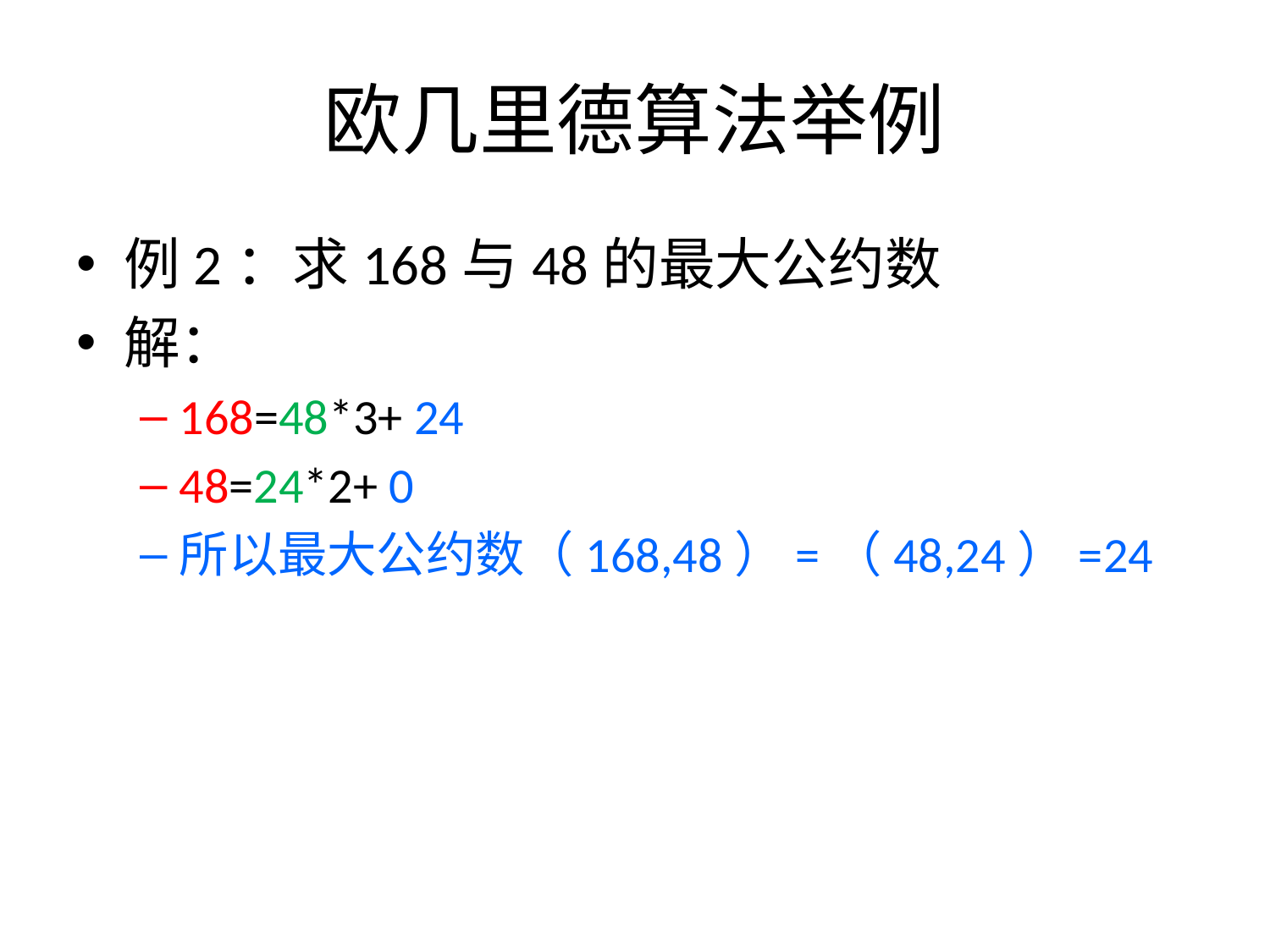

# 欧几里德算法举例
例2：求168与48的最大公约数
解：
168=48*3+ 24
48=24*2+ 0
所以最大公约数（168,48）=（48,24）=24